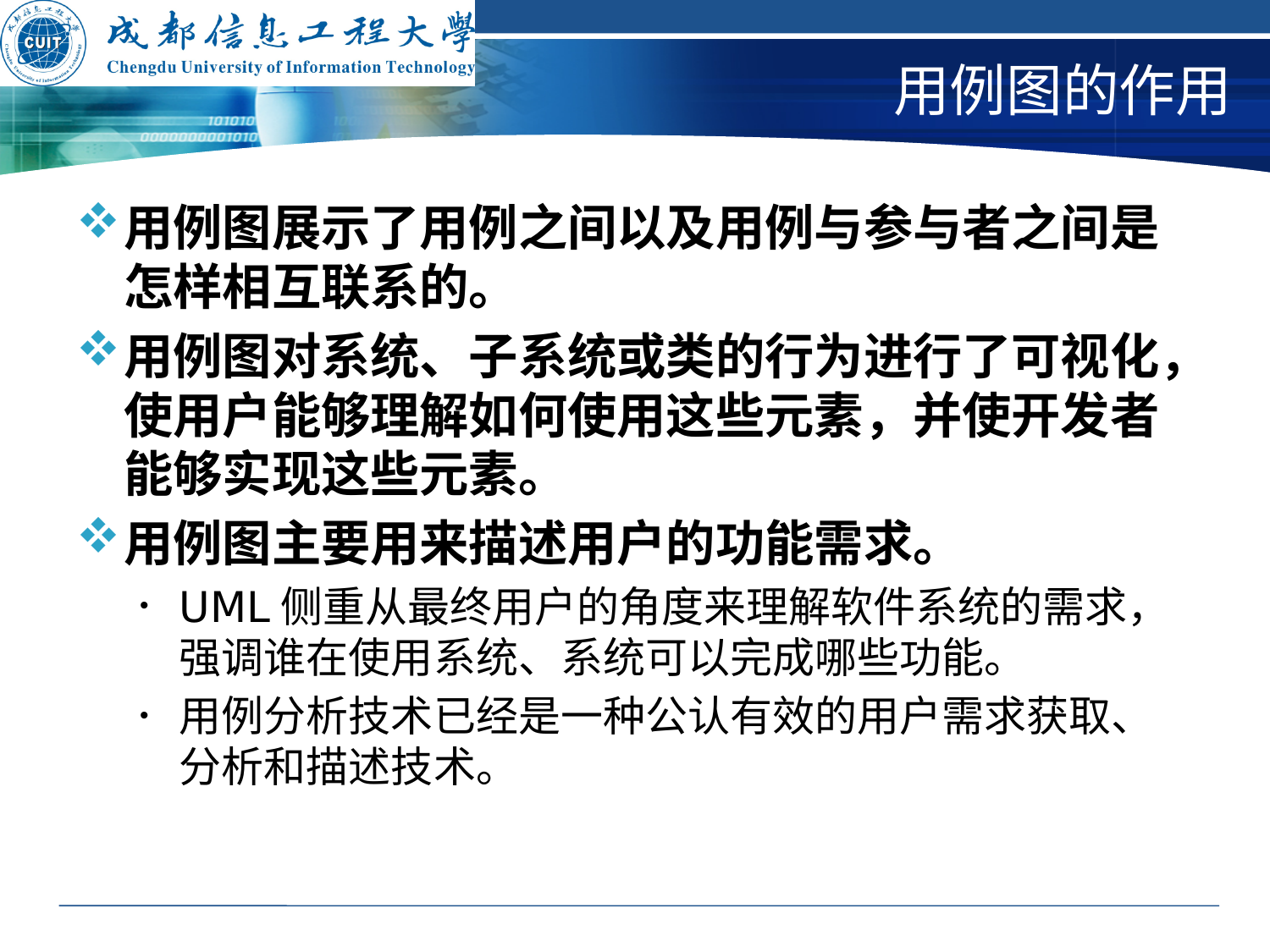

# 用例图的作用
用例图展示了用例之间以及用例与参与者之间是怎样相互联系的。
用例图对系统、子系统或类的行为进行了可视化，使用户能够理解如何使用这些元素，并使开发者能够实现这些元素。
用例图主要用来描述用户的功能需求。
UML侧重从最终用户的角度来理解软件系统的需求，强调谁在使用系统、系统可以完成哪些功能。
用例分析技术已经是一种公认有效的用户需求获取、分析和描述技术。